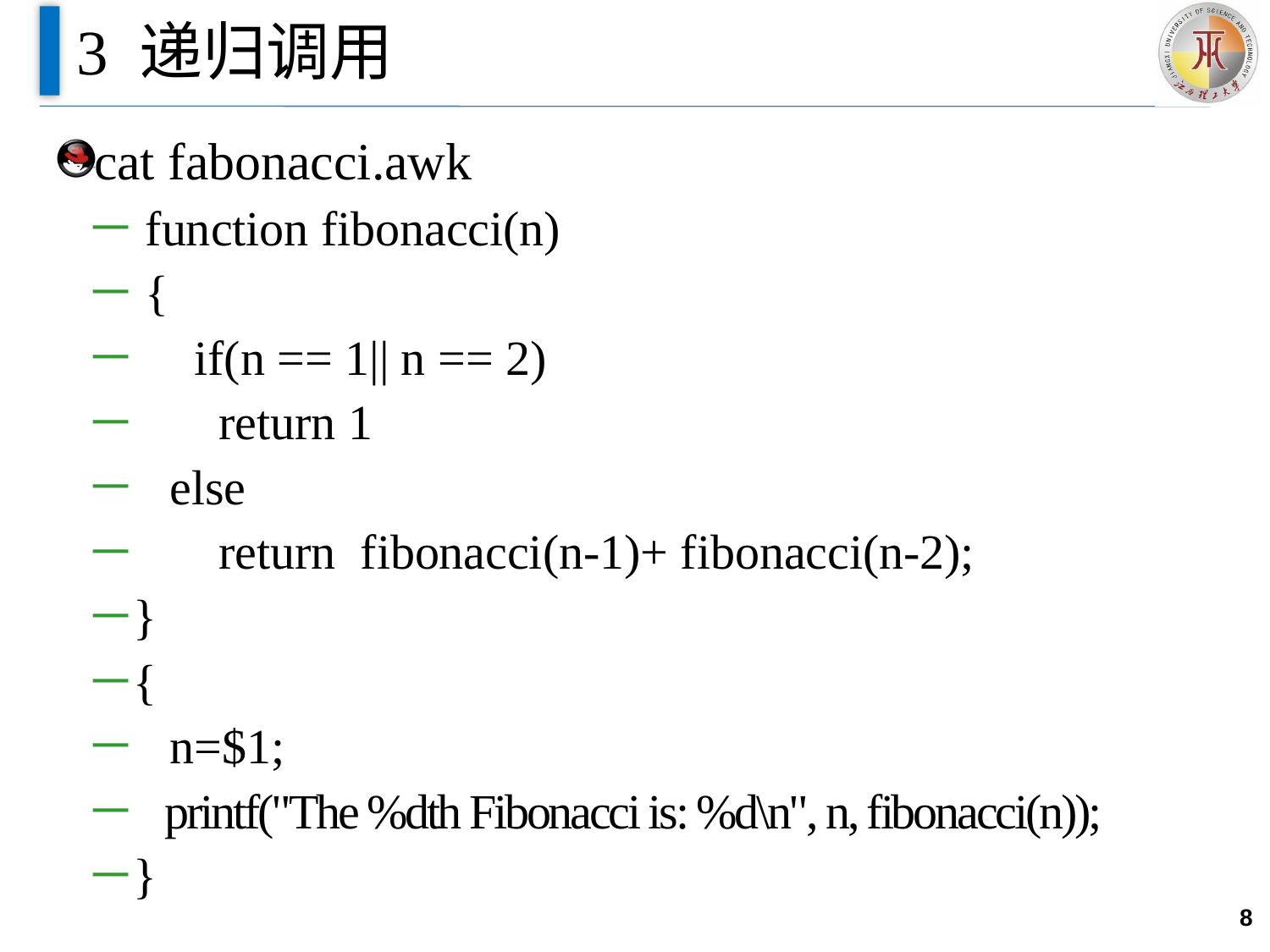

# 3 递归调用
cat fabonacci.awk
 function fibonacci(n)
 {
     if(n == 1|| n == 2)
       return 1
   else
       return  fibonacci(n-1)+ fibonacci(n-2);
}
{
   n=$1;
   printf("The %dth Fibonacci is: %d\n", n, fibonacci(n));
}
8